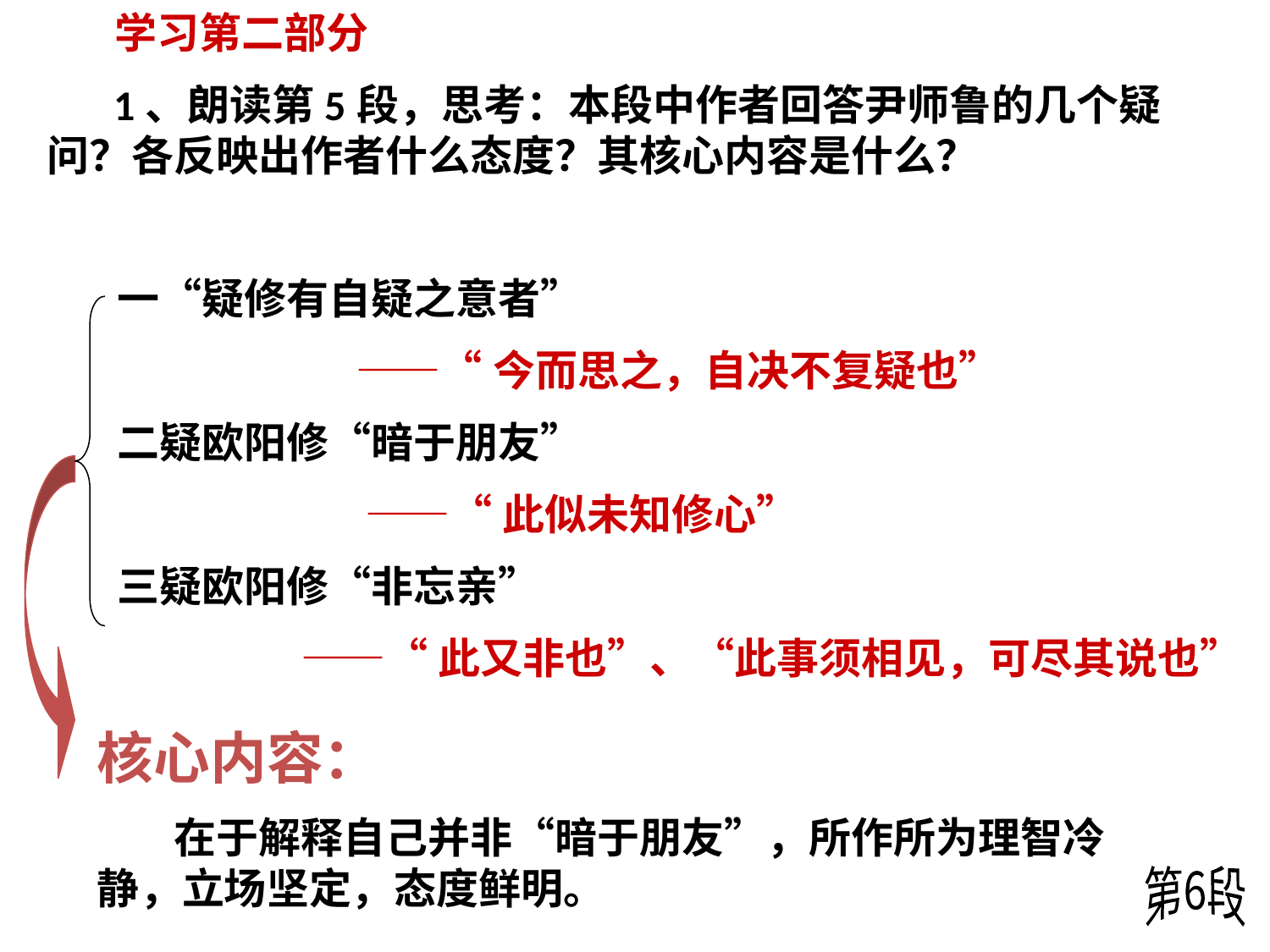

学习第二部分
       1、朗读第5段，思考：本段中作者回答尹师鲁的几个疑问？各反映出作者什么态度？其核心内容是什么？
一“疑修有自疑之意者”
                         ——“今而思之，自决不复疑也”
二疑欧阳修“暗于朋友”
                          ——“此似未知修心”
三疑欧阳修“非忘亲”
——“此又非也”、“此事须相见，可尽其说也”

核心内容：
       在于解释自己并非“暗于朋友”，所作所为理智冷静，立场坚定，态度鲜明。
第6段